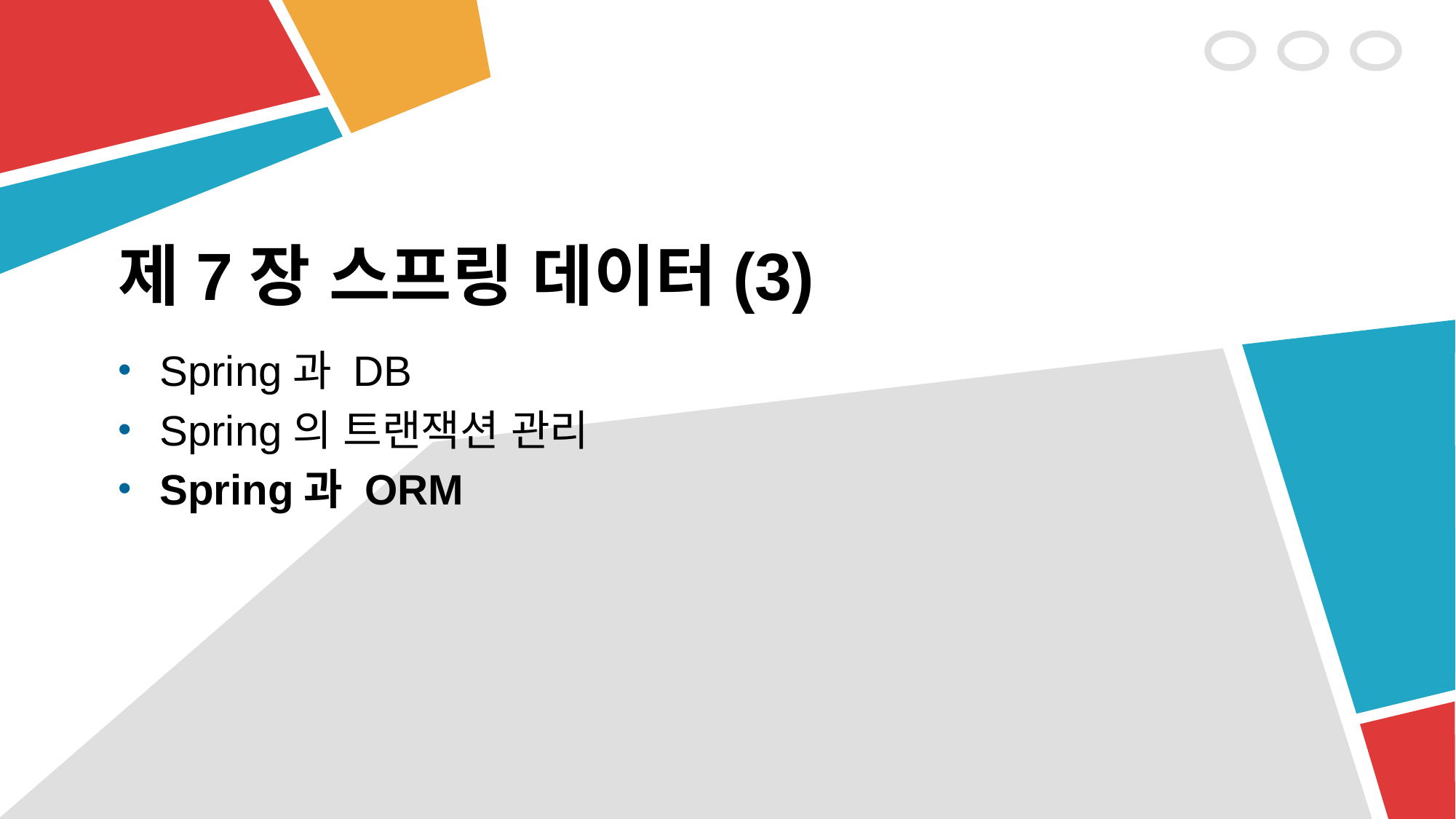

# 제7장 스프링 데이터(3)
Spring과 DB
Spring의 트랜잭션 관리
Spring과 ORM